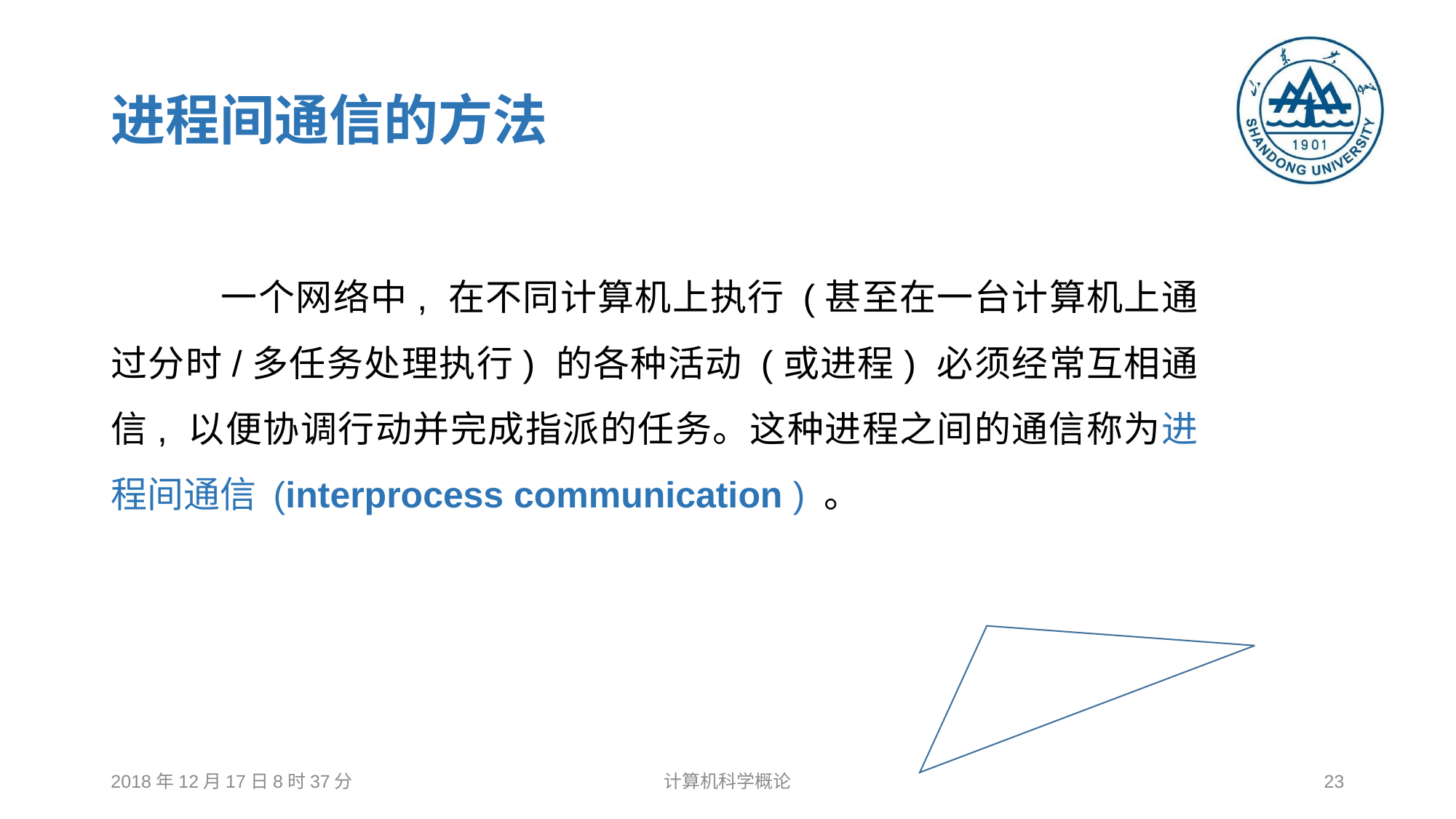

# 进程间通信的方法
	一个网络中, 在不同计算机上执行 (甚至在一台计算机上通过分时/多任务处理执行) 的各种活动 (或进程) 必须经常互相通信, 以便协调行动并完成指派的任务。这种进程之间的通信称为进程间通信 (interprocess communication ) 。

2018年12月17日8时37分
计算机科学概论
23